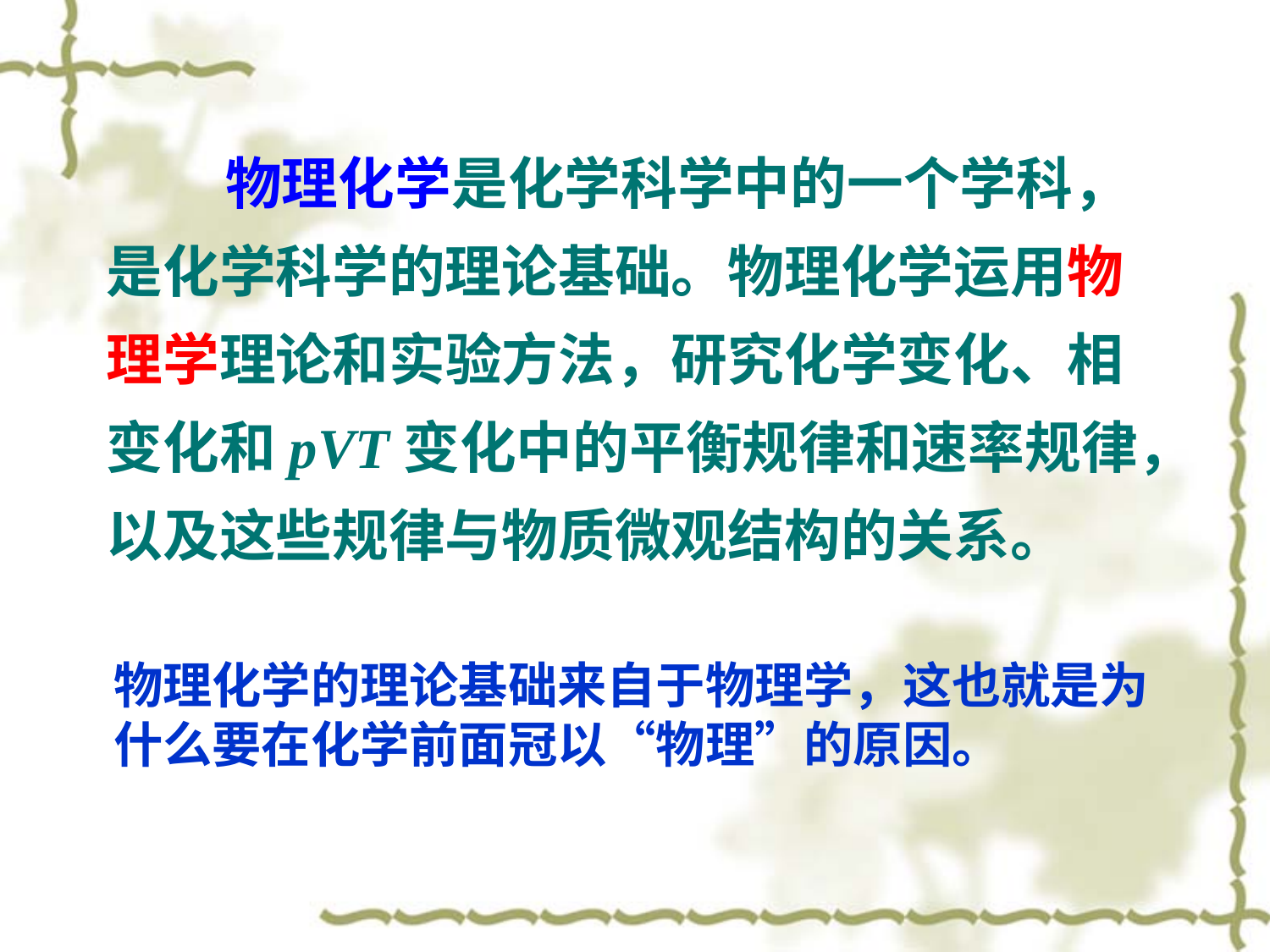

物理化学是化学科学中的一个学科，是化学科学的理论基础。物理化学运用物理学理论和实验方法，研究化学变化、相变化和pVT变化中的平衡规律和速率规律，以及这些规律与物质微观结构的关系。
物理化学的理论基础来自于物理学，这也就是为什么要在化学前面冠以“物理”的原因。